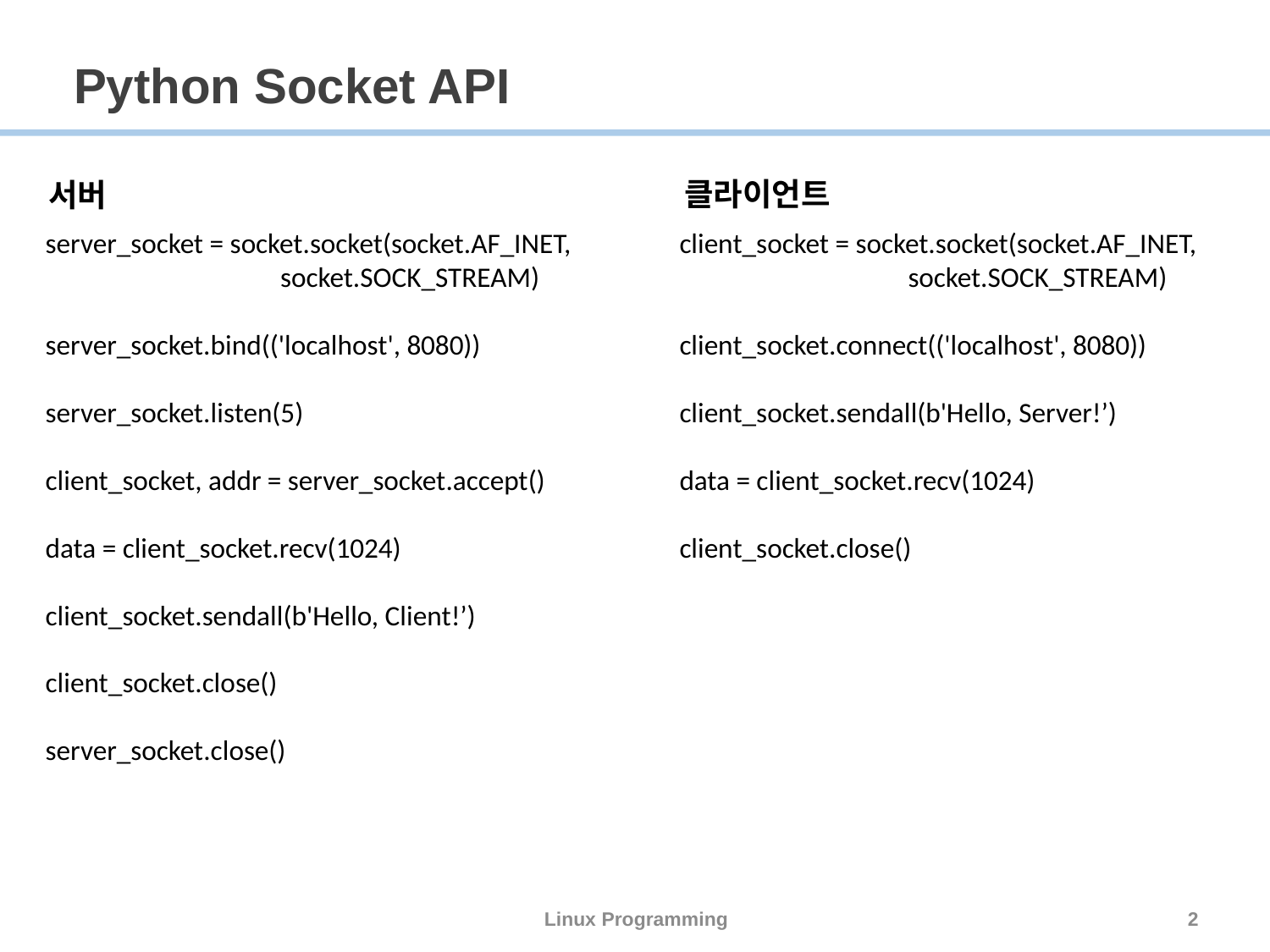

# Python Socket API
클라이언트
서버
server_socket = socket.socket(socket.AF_INET,
                                     socket.SOCK_STREAM)

server_socket.bind(('localhost', 8080))

server_socket.listen(5)

client_socket, addr = server_socket.accept()

data = client_socket.recv(1024)

client_socket.sendall(b'Hello, Client!’)

client_socket.close()

server_socket.close()
client_socket = socket.socket(socket.AF_INET,
                                    socket.SOCK_STREAM)

client_socket.connect(('localhost', 8080))

client_socket.sendall(b'Hello, Server!’)

data = client_socket.recv(1024)

client_socket.close()
Linux Programming
2